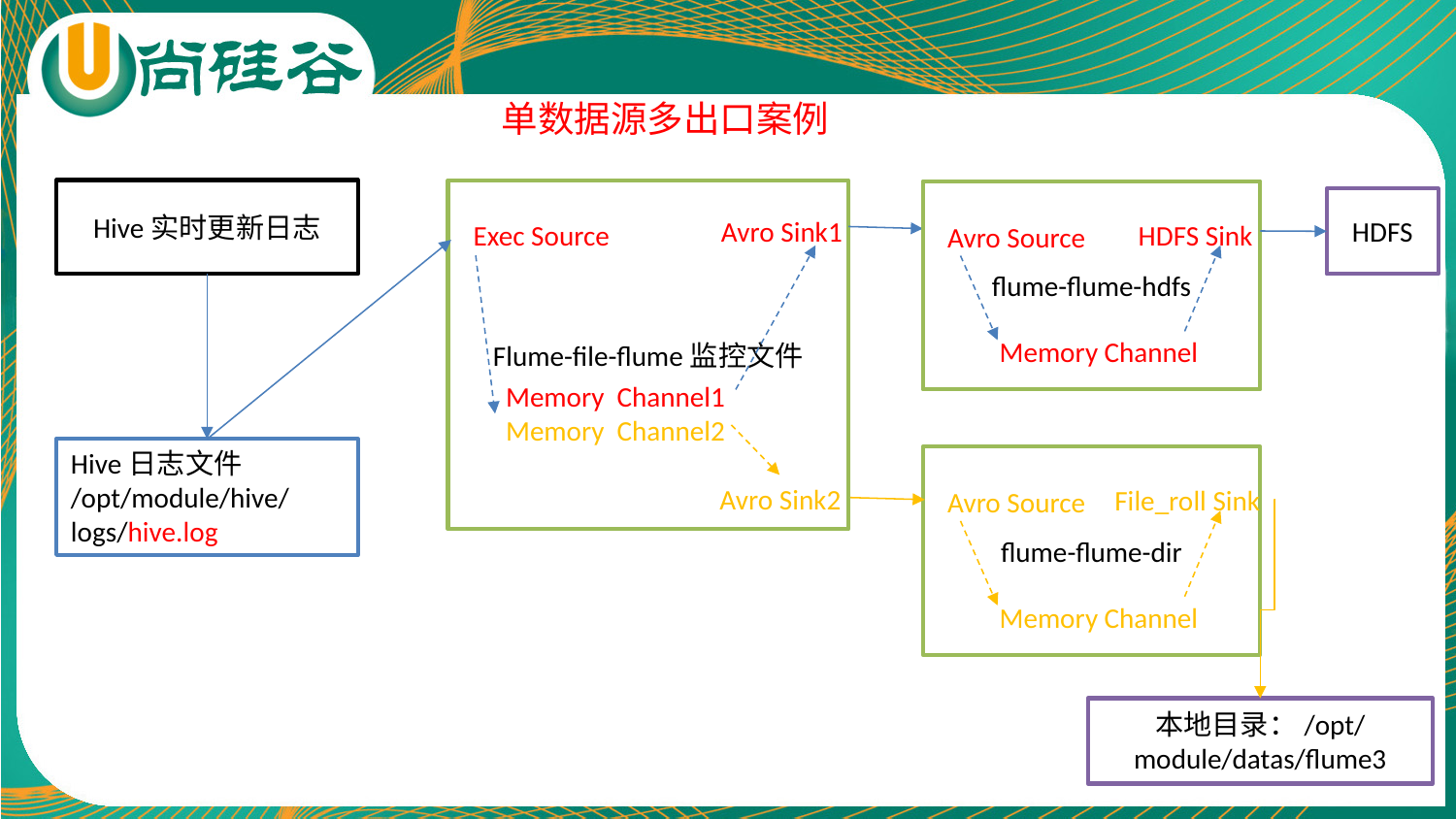

单数据源多出口案例
Flume-file-flume监控文件
Hive实时更新日志
flume-flume-hdfs
HDFS
Avro Sink1
HDFS Sink
Exec Source
Avro Source
Memory Channel
Memory  Channel1
Memory  Channel2
Hive日志文件
/opt/module/hive/logs/hive.log
flume-flume-dir
Avro Sink2
File_roll Sink
Avro Source
Memory Channel
本地目录：/opt/module/datas/flume3